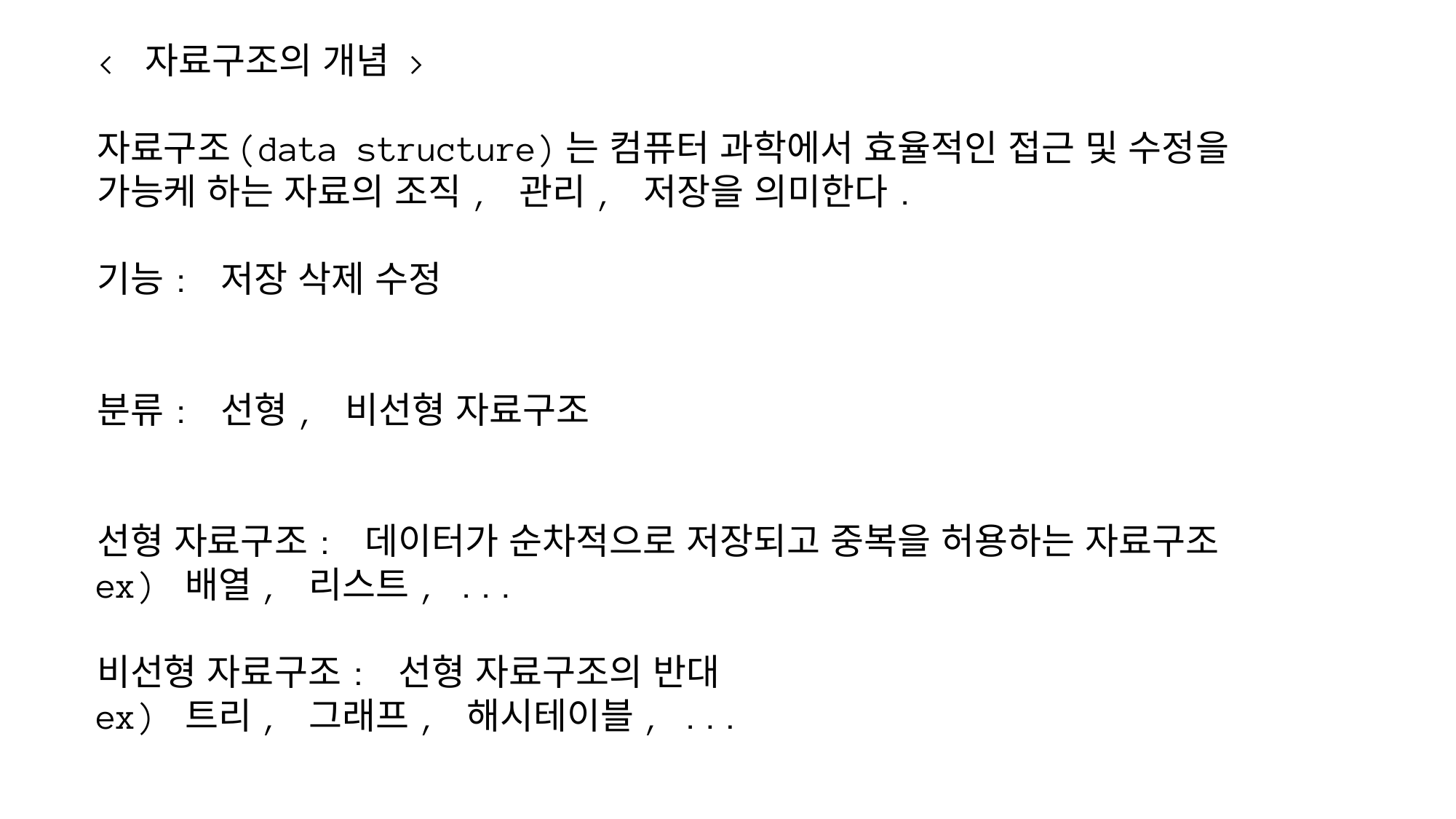

< 자료구조의 개념 >

자료구조(data structure)는 컴퓨터 과학에서 효율적인 접근 및 수정을
가능케 하는 자료의 조직, 관리, 저장을 의미한다.

기능: 저장 삭제 수정

분류: 선형, 비선형 자료구조

선형 자료구조: 데이터가 순차적으로 저장되고 중복을 허용하는 자료구조
ex) 배열, 리스트, ...

비선형 자료구조: 선형 자료구조의 반대
ex) 트리, 그래프, 해시테이블, ...